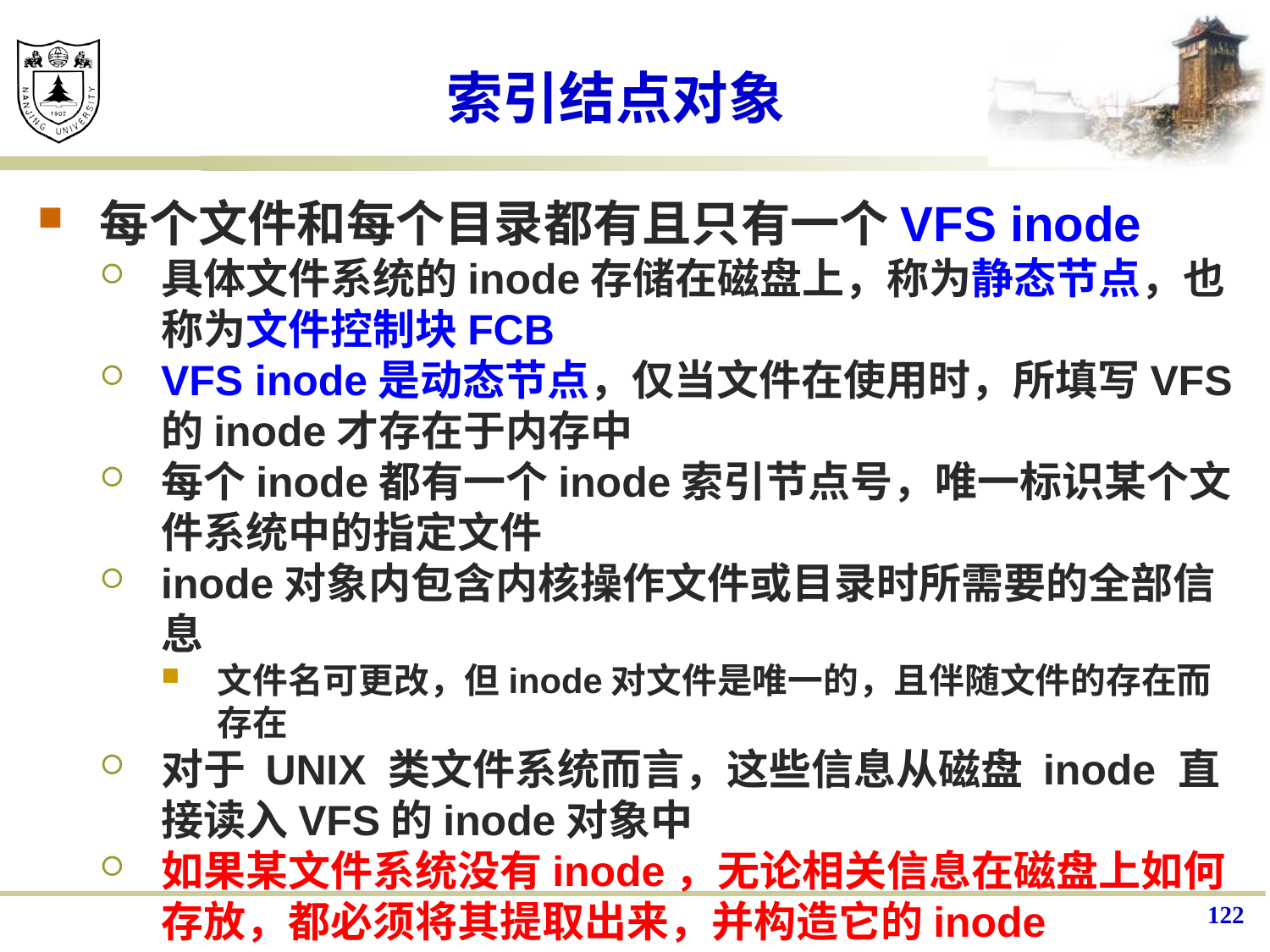

# 索引结点对象
每个文件和每个目录都有且只有一个VFS inode
具体文件系统的inode存储在磁盘上，称为静态节点，也称为文件控制块FCB
VFS inode是动态节点，仅当文件在使用时，所填写VFS的inode才存在于内存中
每个inode都有一个inode索引节点号，唯一标识某个文件系统中的指定文件
inode对象内包含内核操作文件或目录时所需要的全部信息
文件名可更改，但inode对文件是唯一的，且伴随文件的存在而存在
对于 UNIX 类文件系统而言，这些信息从磁盘 inode 直接读入VFS的inode对象中
如果某文件系统没有inode，无论相关信息在磁盘上如何存放，都必须将其提取出来，并构造它的inode
122